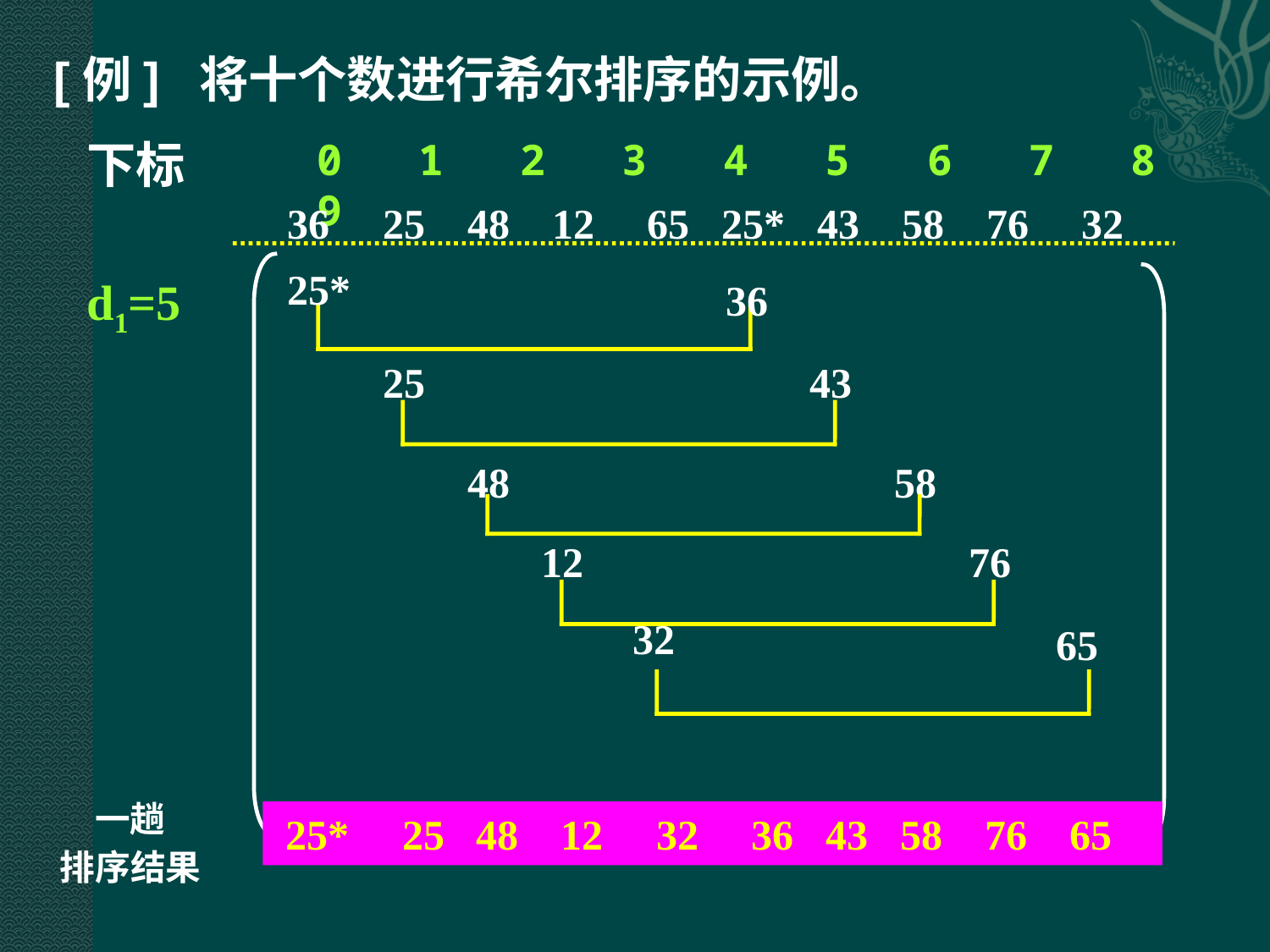

[例]  将十个数进行希尔排序的示例。

下标
  0   1   2   3   4   5   6   7   8   9
 36     25    48    12     65   25*   43    58    76     32

25*
36
d1=5
25
43
48
58
12
76
32
65

一趟
排序结果
 25*     25   48    12     32     36   43   58    76    65